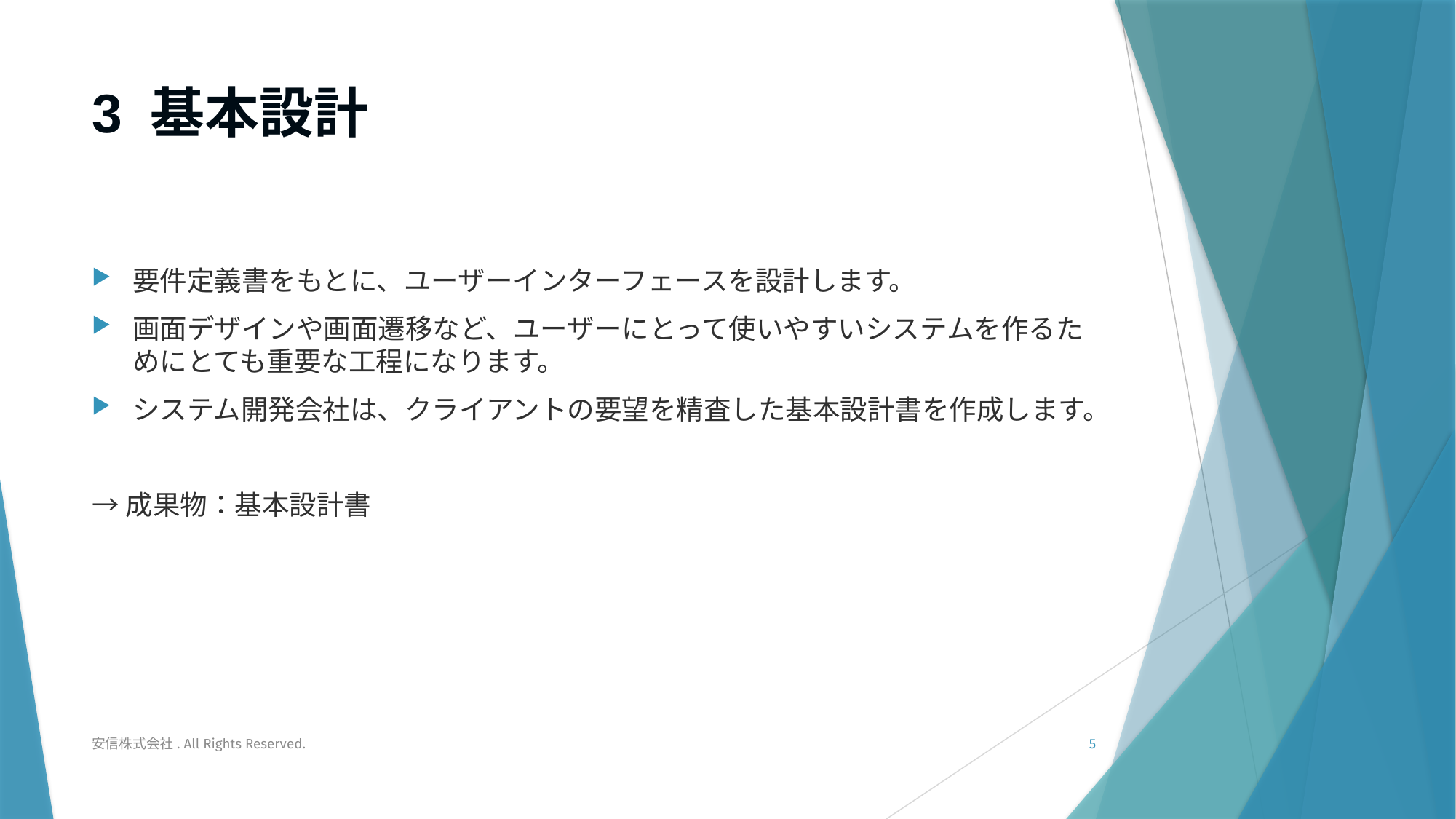

# 3 基本設計
要件定義書をもとに、ユーザーインターフェースを設計します。
画面デザインや画面遷移など、ユーザーにとって使いやすいシステムを作るためにとても重要な工程になります。
システム開発会社は、クライアントの要望を精査した基本設計書を作成します。

→成果物：基本設計書

安信株式会社. All Rights Reserved.
5